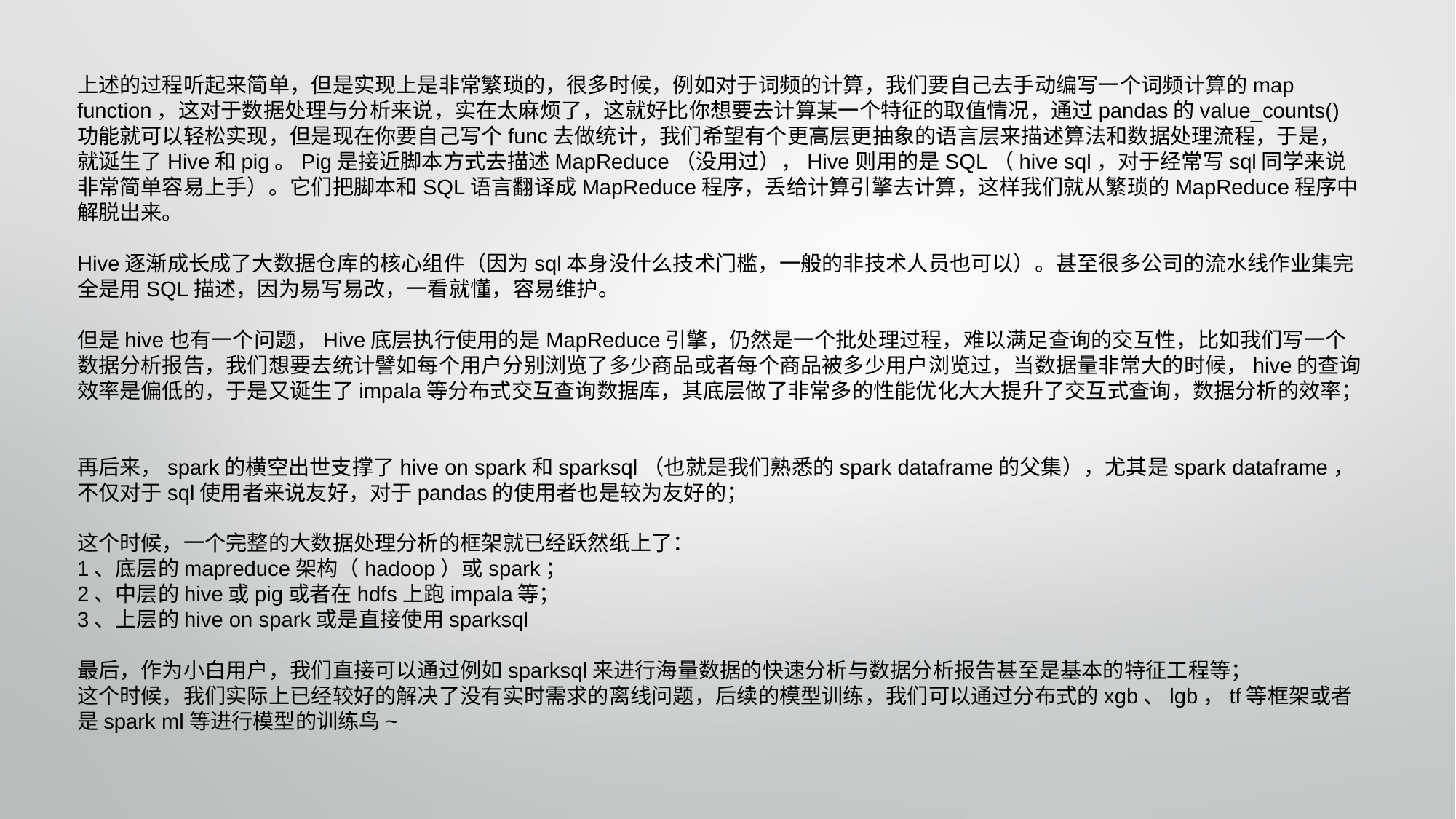

# 上述的过程听起来简单，但是实现上是非常繁琐的，很多时候，例如对于词频的计算，我们要自己去手动编写一个词频计算的map function，这对于数据处理与分析来说，实在太麻烦了，这就好比你想要去计算某一个特征的取值情况，通过pandas的value_counts()功能就可以轻松实现，但是现在你要自己写个func去做统计，我们希望有个更高层更抽象的语言层来描述算法和数据处理流程，于是，就诞生了Hive和pig。Pig是接近脚本方式去描述MapReduce（没用过），Hive则用的是SQL（hive sql，对于经常写sql同学来说非常简单容易上手）。它们把脚本和SQL语言翻译成MapReduce程序，丢给计算引擎去计算，这样我们就从繁琐的MapReduce程序中解脱出来。 Hive逐渐成长成了大数据仓库的核心组件（因为sql本身没什么技术门槛，一般的非技术人员也可以）。甚至很多公司的流水线作业集完全是用SQL描述，因为易写易改，一看就懂，容易维护。 但是hive也有一个问题，Hive底层执行使用的是MapReduce引擎，仍然是一个批处理过程，难以满足查询的交互性，比如我们写一个数据分析报告，我们想要去统计譬如每个用户分别浏览了多少商品或者每个商品被多少用户浏览过，当数据量非常大的时候，hive的查询效率是偏低的，于是又诞生了impala等分布式交互查询数据库，其底层做了非常多的性能优化大大提升了交互式查询，数据分析的效率； 再后来，spark的横空出世支撑了hive on spark和sparksql（也就是我们熟悉的spark dataframe的父集），尤其是spark dataframe，不仅对于sql使用者来说友好，对于pandas的使用者也是较为友好的； 这个时候，一个完整的大数据处理分析的框架就已经跃然纸上了： 1、底层的mapreduce架构（hadoop）或spark； 2、中层的hive或pig或者在hdfs上跑impala等； 3、上层的hive on spark或是直接使用sparksql 最后，作为小白用户，我们直接可以通过例如sparksql来进行海量数据的快速分析与数据分析报告甚至是基本的特征工程等； 这个时候，我们实际上已经较好的解决了没有实时需求的离线问题，后续的模型训练，我们可以通过分布式的xgb、lgb，tf等框架或者是spark ml等进行模型的训练鸟~